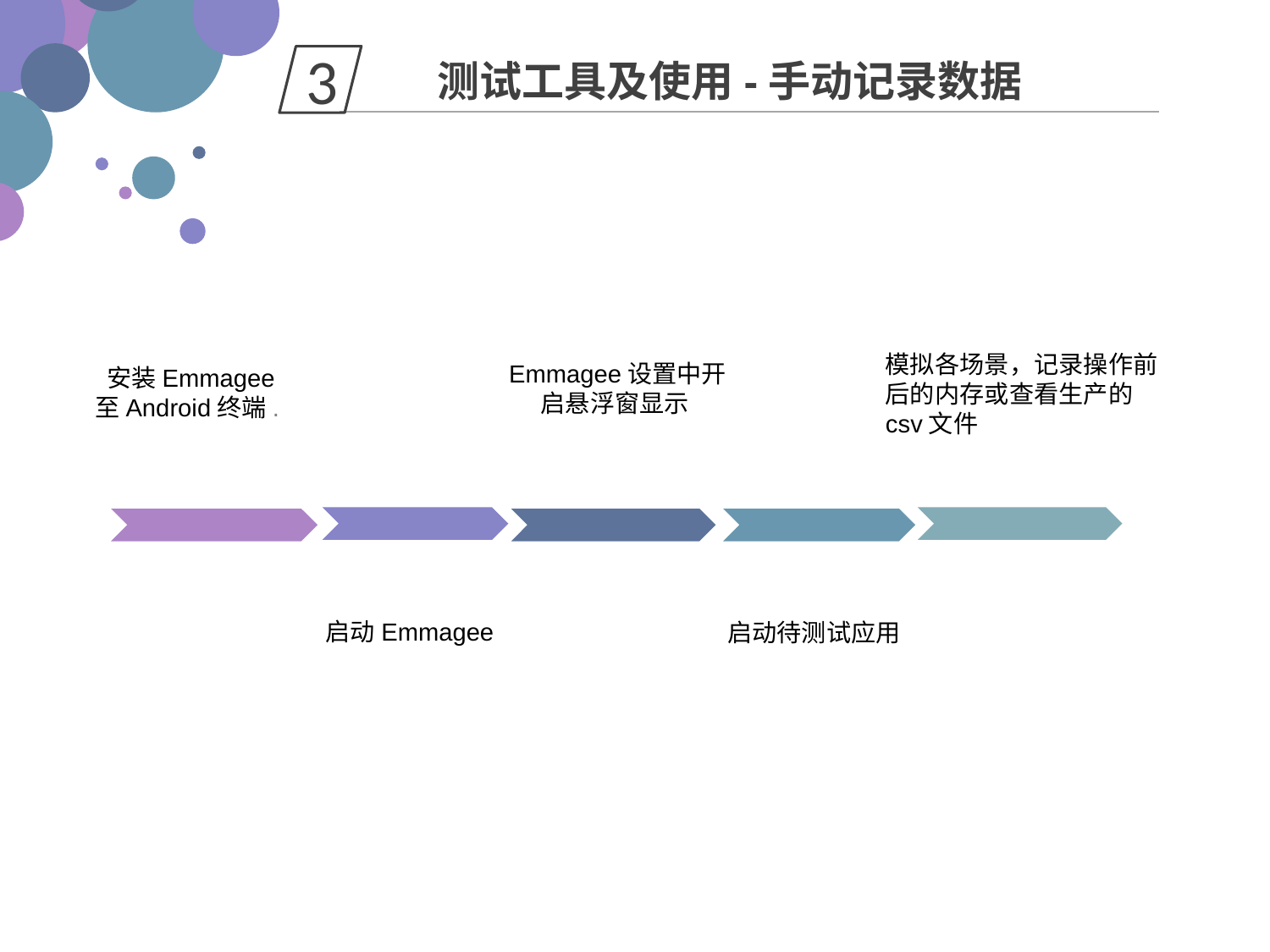

3
测试工具及使用-手动记录数据
模拟各场景，记录操作前后的内存或查看生产的csv文件
Emmagee设置中开启悬浮窗显示
安装Emmagee
至Android终端.

启动Emmagee
启动待测试应用